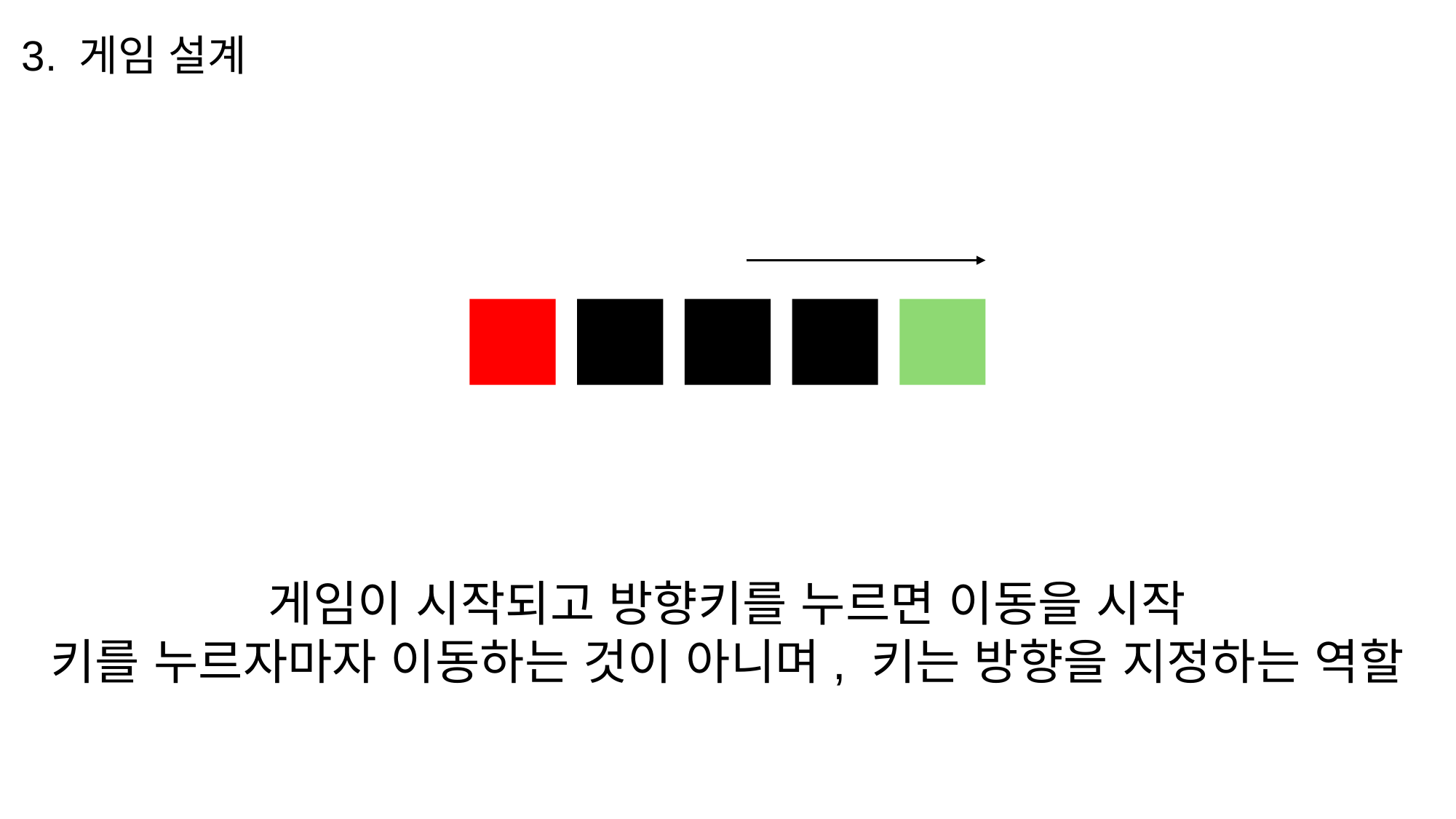

3. 게임 설계

게임이 시작되고 방향키를 누르면 이동을 시작
키를 누르자마자 이동하는 것이 아니며, 키는 방향을 지정하는 역할